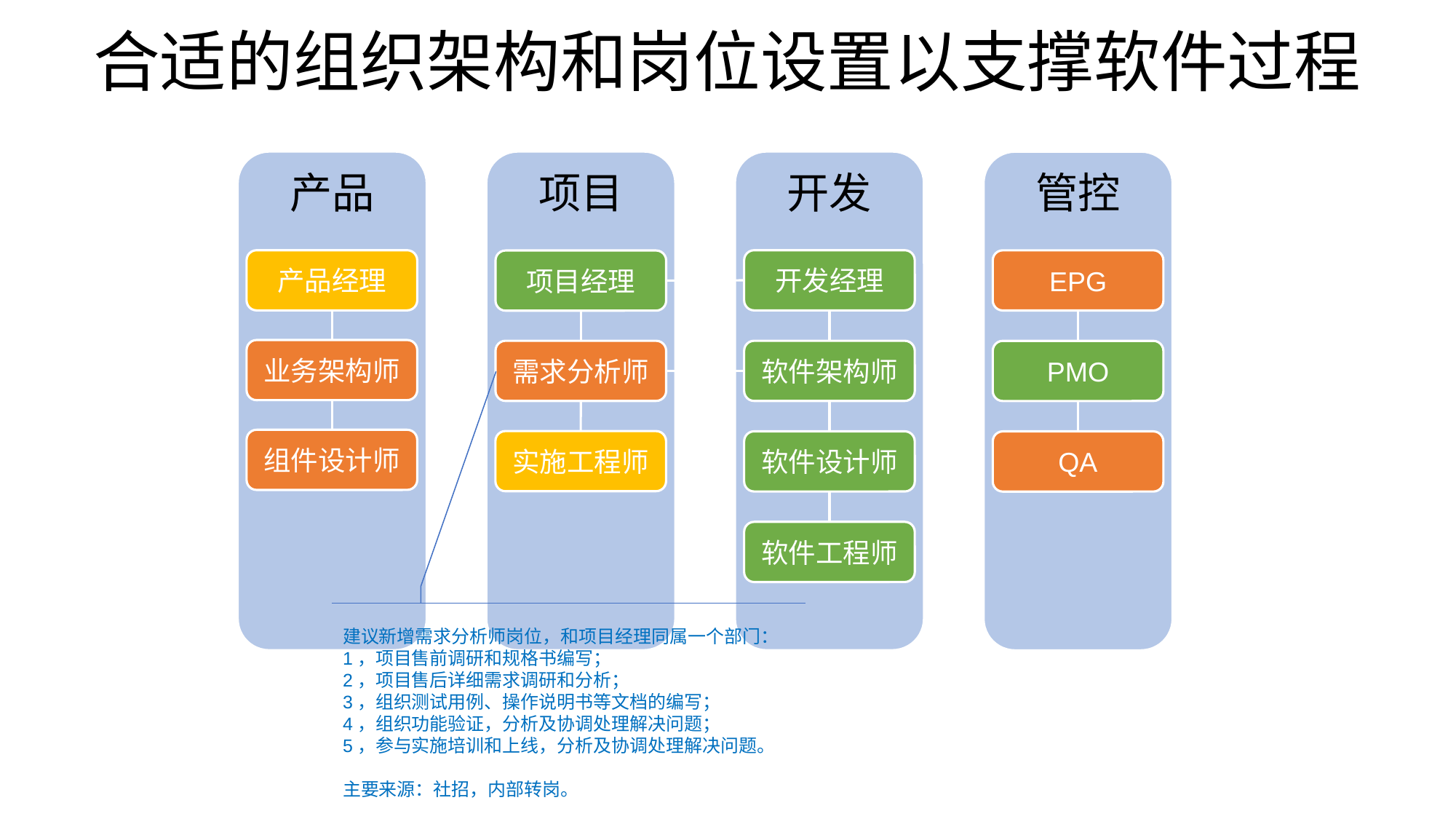

# 合适的组织架构和岗位设置以支撑软件过程
产品
项目
开发
管控
产品经理
开发经理
EPG
项目经理
业务架构师
需求分析师
软件架构师
PMO
组件设计师
实施工程师
软件设计师
QA
建议新增需求分析师岗位，和项目经理同属一个部门：
1，项目售前调研和规格书编写；
2，项目售后详细需求调研和分析；
3，组织测试用例、操作说明书等文档的编写；
4，组织功能验证，分析及协调处理解决问题；
5，参与实施培训和上线，分析及协调处理解决问题。

主要来源：社招，内部转岗。
软件工程师